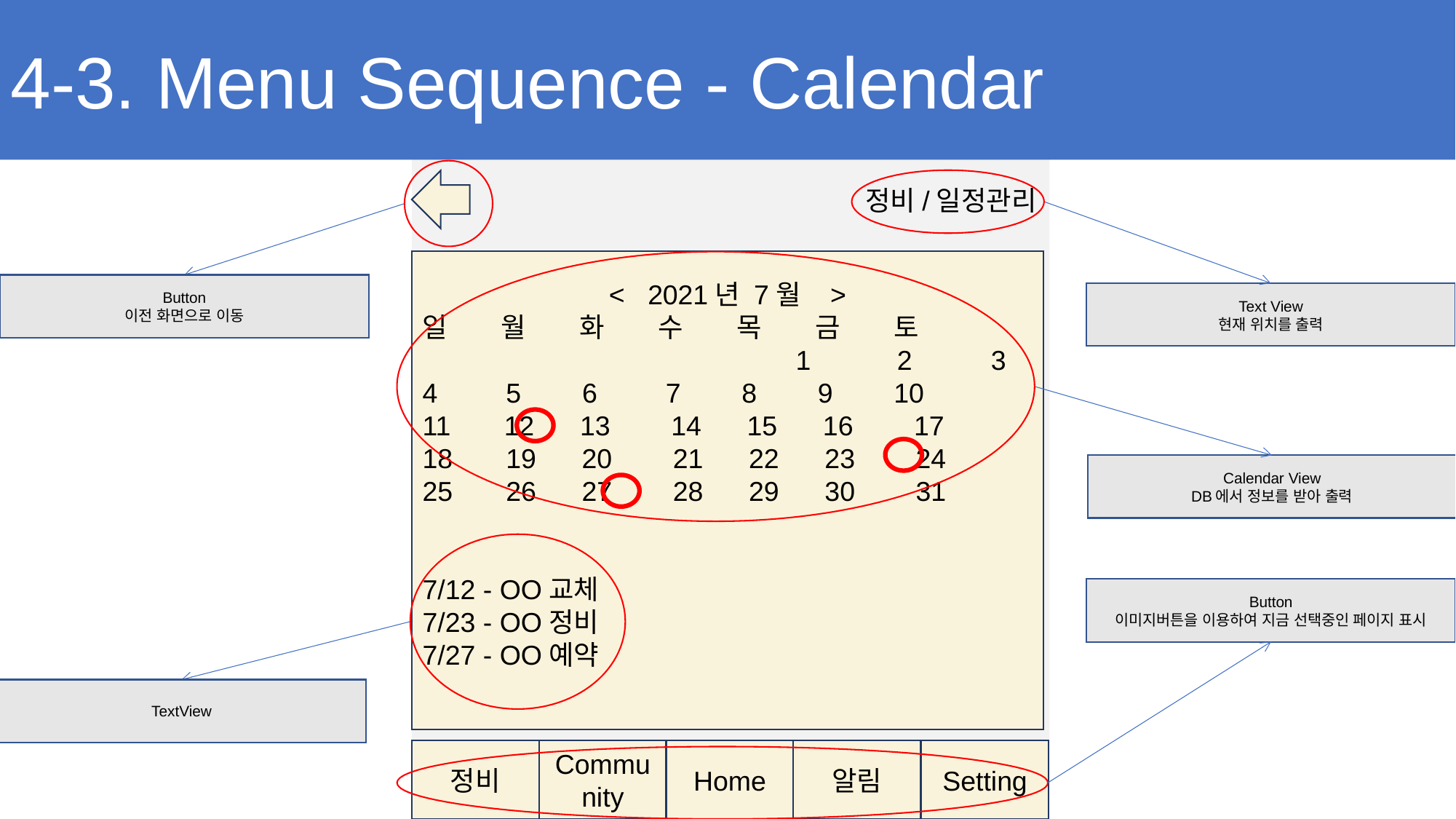

4-3. Menu Sequence - Calendar

정비
Community
Home
알림
Setting

정비/일정관리

<   2021년 7월   >
일       월       화       수       목       금       토
			      1	     2	   3
4         5        6         7        8        9        10
11       12      13        14      15      16        17
18       19      20        21      22      23        24
25       26      27        28      29      30        31

7/12 - OO교체
7/23 - OO정비
7/27 - OO예약

3
Button
이전 화면으로 이동
Text View
현재 위치를 출력

Calendar View
DB에서 정보를 받아 출력

4

Button
이미지버튼을 이용하여 지금 선택중인 페이지 표시
TextView